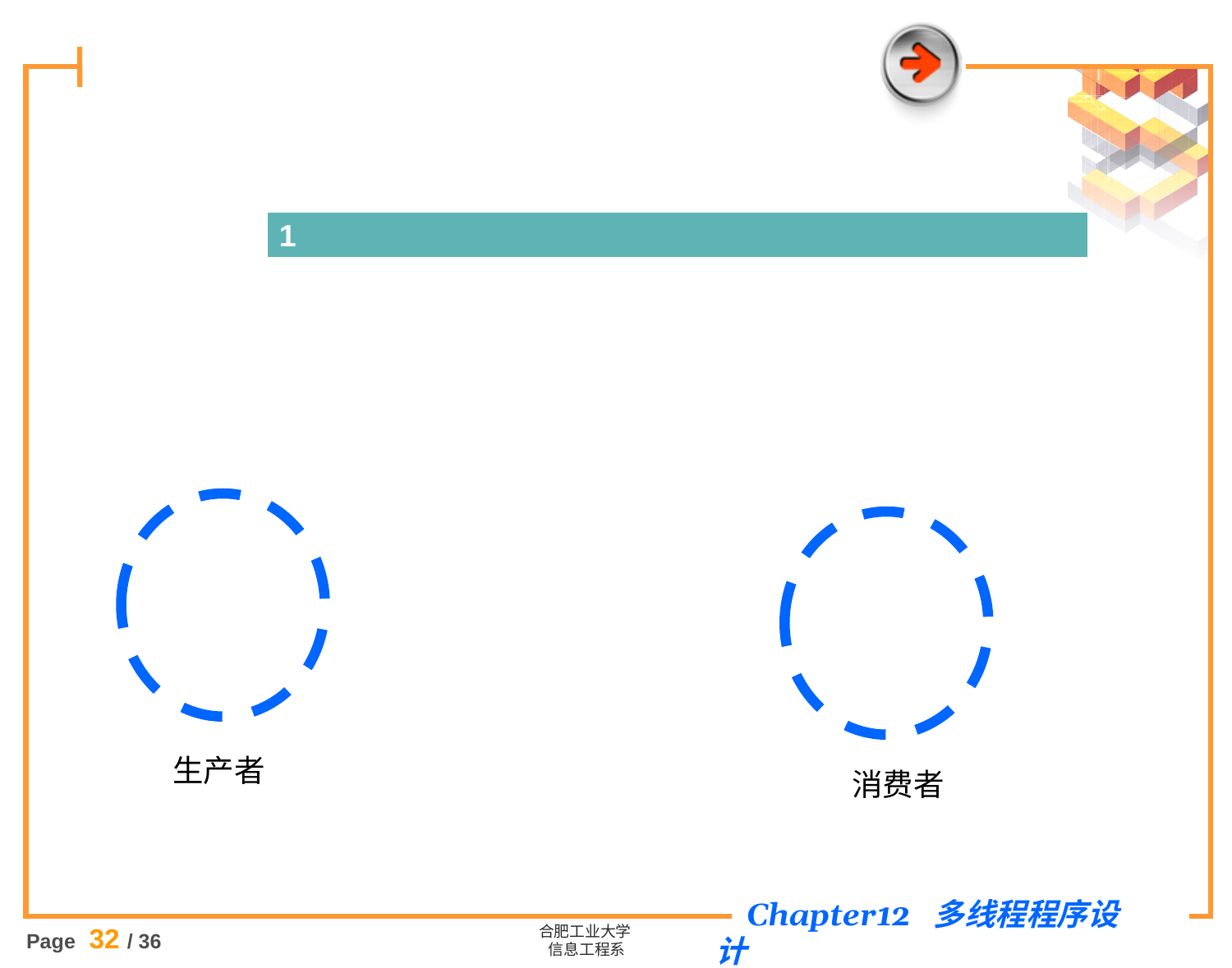

| 1 |
| --- |

生产者
消费者